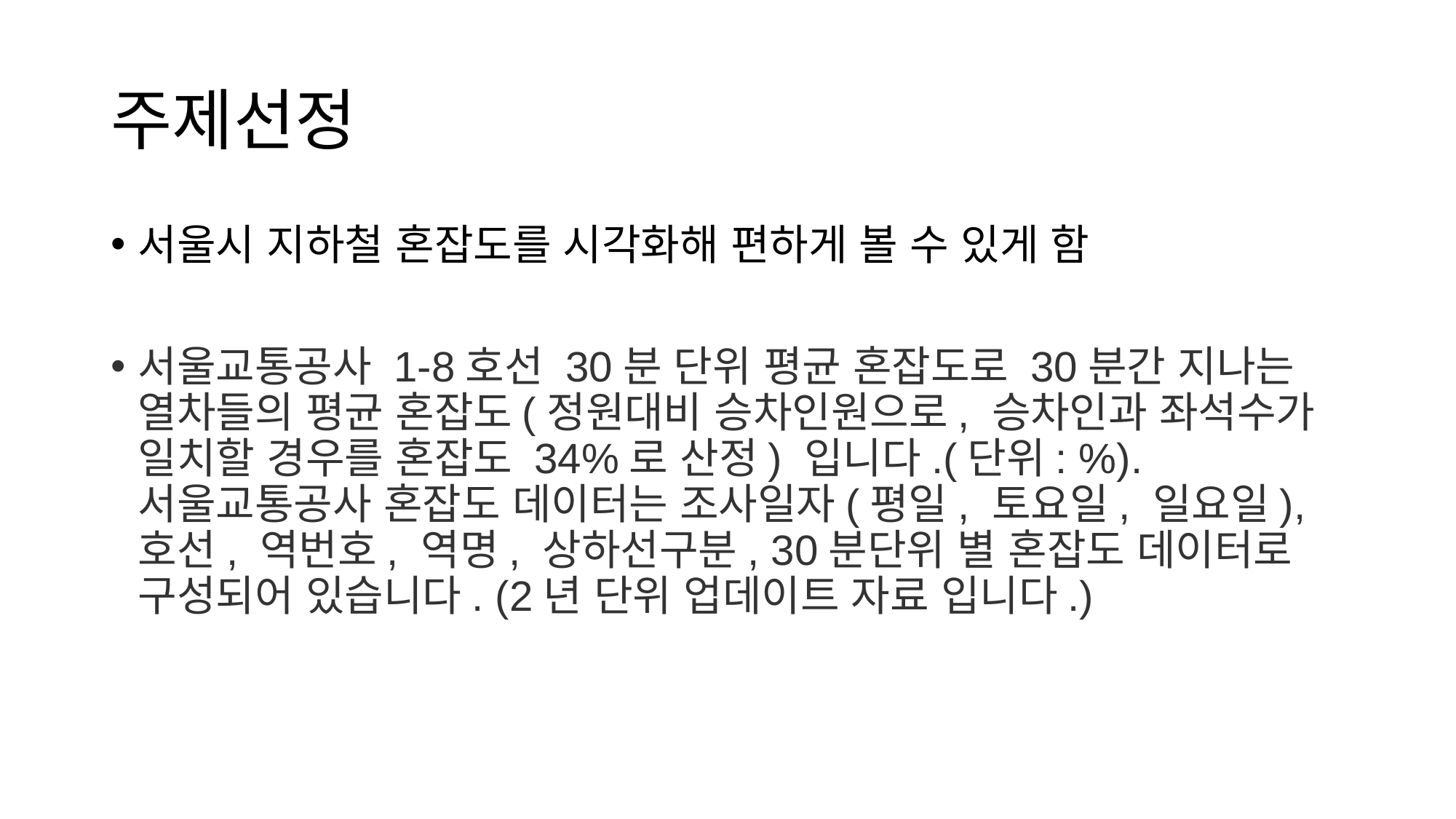

# 주제선정
서울시 지하철 혼잡도를 시각화해 편하게 볼 수 있게 함

서울교통공사 1-8호선 30분 단위 평균 혼잡도로 30분간 지나는 열차들의 평균 혼잡도(정원대비 승차인원으로, 승차인과 좌석수가 일치할 경우를 혼잡도 34%로 산정) 입니다.(단위: %). 서울교통공사 혼잡도 데이터는 조사일자(평일, 토요일, 일요일), 호선, 역번호, 역명, 상하선구분, 30분단위 별 혼잡도 데이터로 구성되어 있습니다. (2년 단위 업데이트 자료 입니다.)